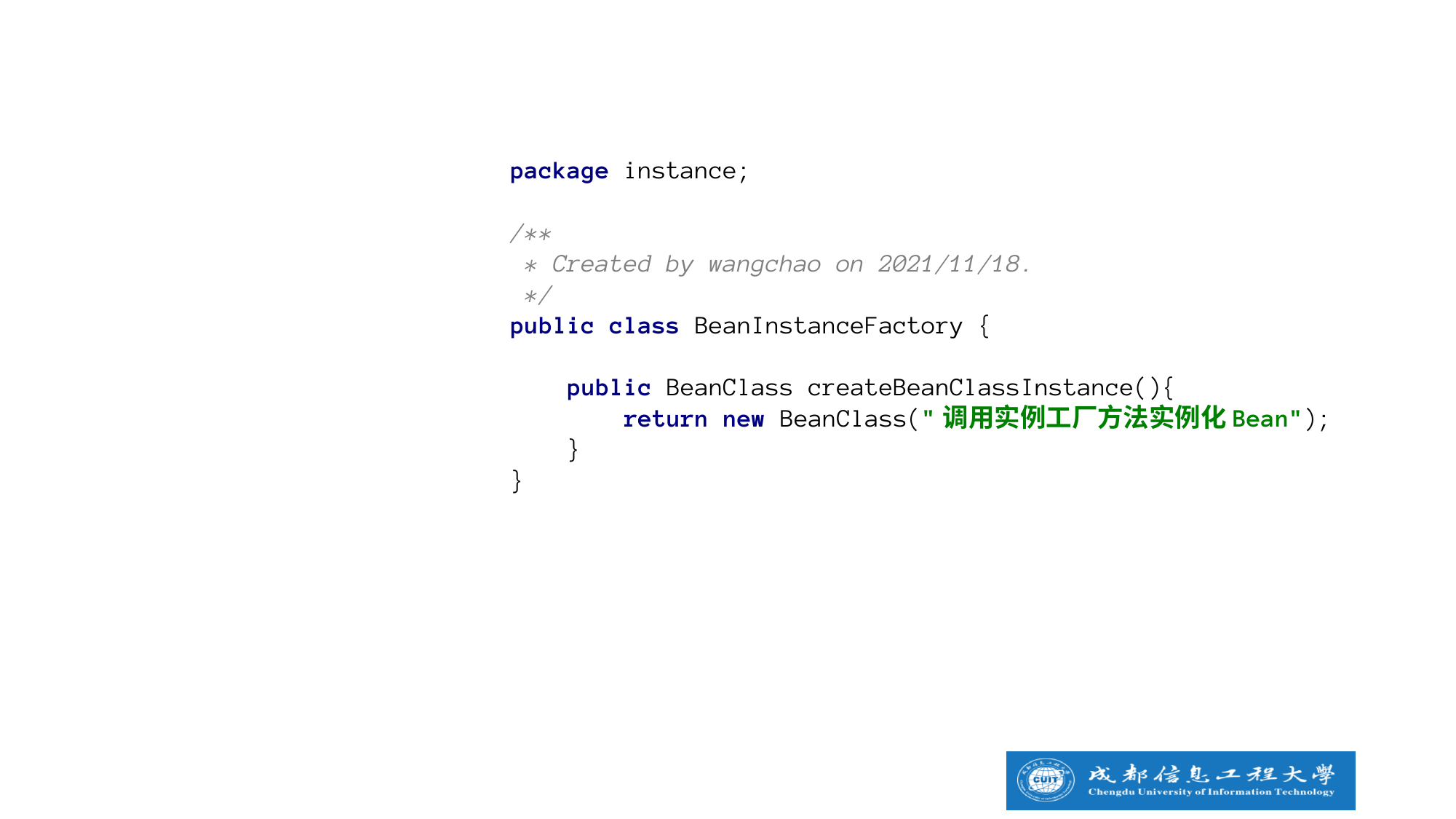

package instance;
/**
 * Created by wangchao on 2021/11/18.
 */
public class BeanInstanceFactory {
    public BeanClass createBeanClassInstance(){
        return new BeanClass("调用实例工厂方法实例化Bean");
    }
}